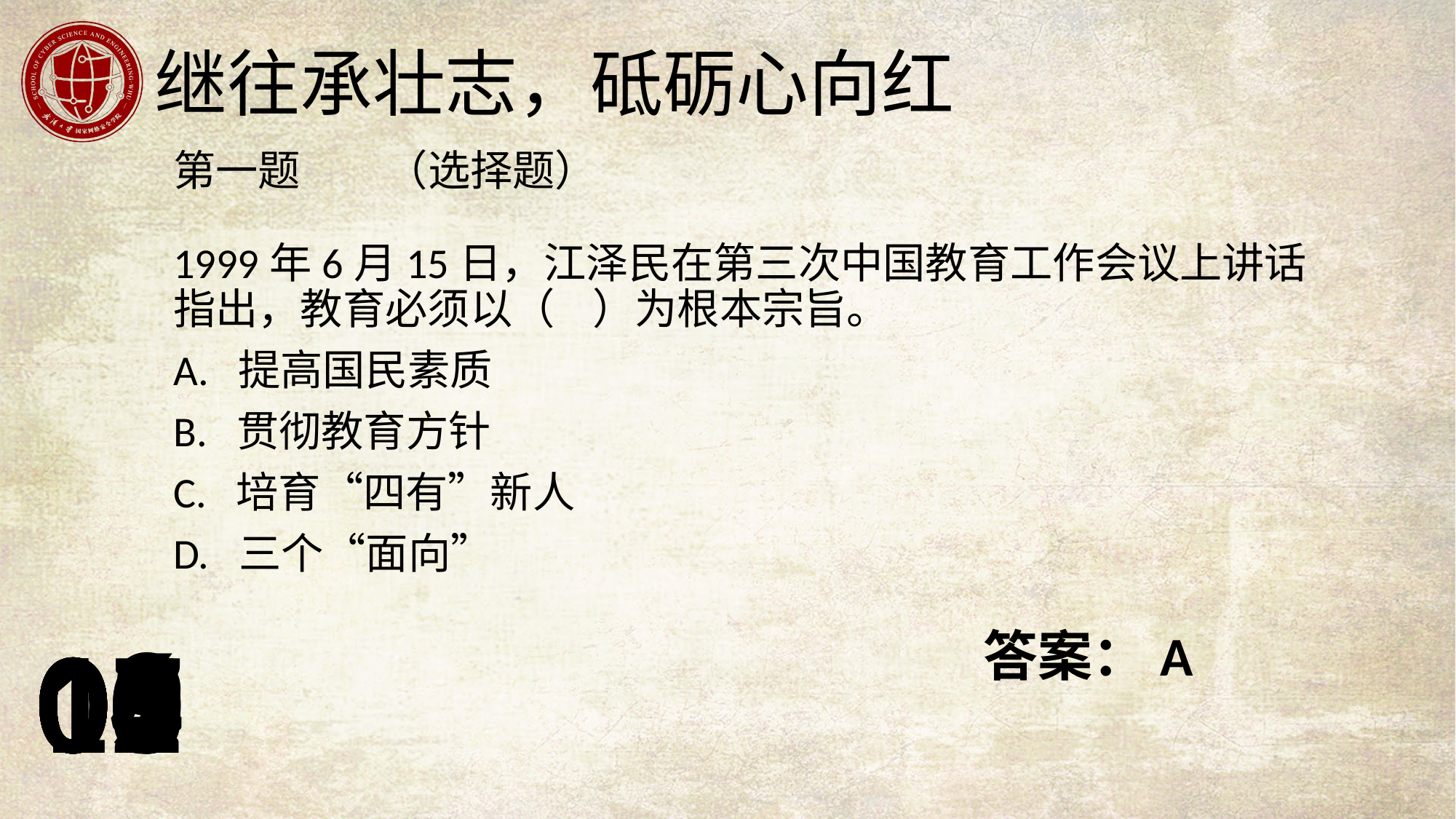

第一题         （选择题）
1999年6月15日，江泽民在第三次中国教育工作会议上讲话指出，教育必须以（    ）为根本宗旨。
A.  提高国民素质
B.  贯彻教育方针
C.  培育“四有”新人
D.  三个“面向”
答案：A